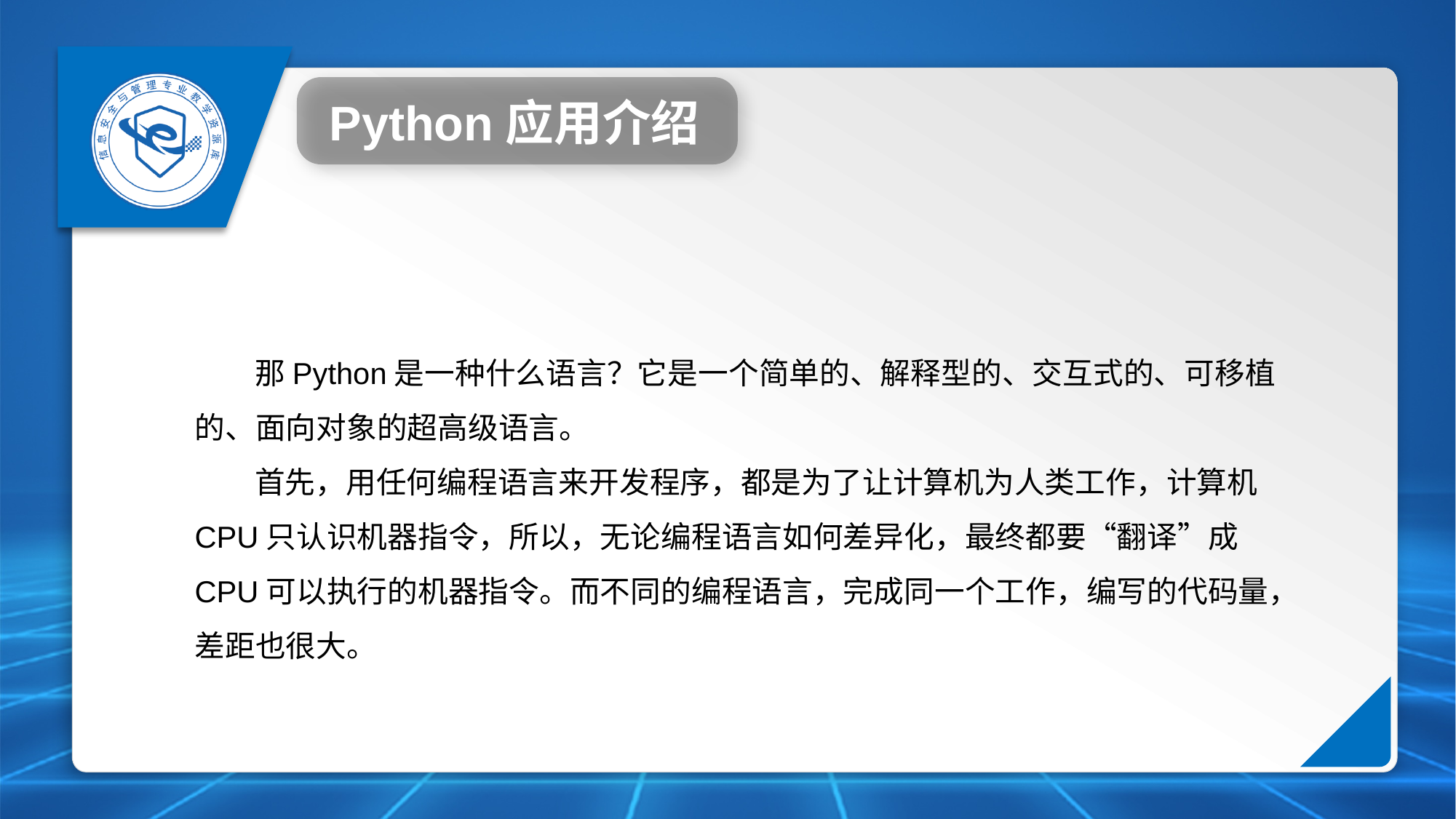

Python应用介绍
那Python是一种什么语言？它是一个简单的、解释型的、交互式的、可移植的、面向对象的超高级语言。
首先，用任何编程语言来开发程序，都是为了让计算机为人类工作，计算机CPU只认识机器指令，所以，无论编程语言如何差异化，最终都要“翻译”成CPU可以执行的机器指令。而不同的编程语言，完成同一个工作，编写的代码量，差距也很大。